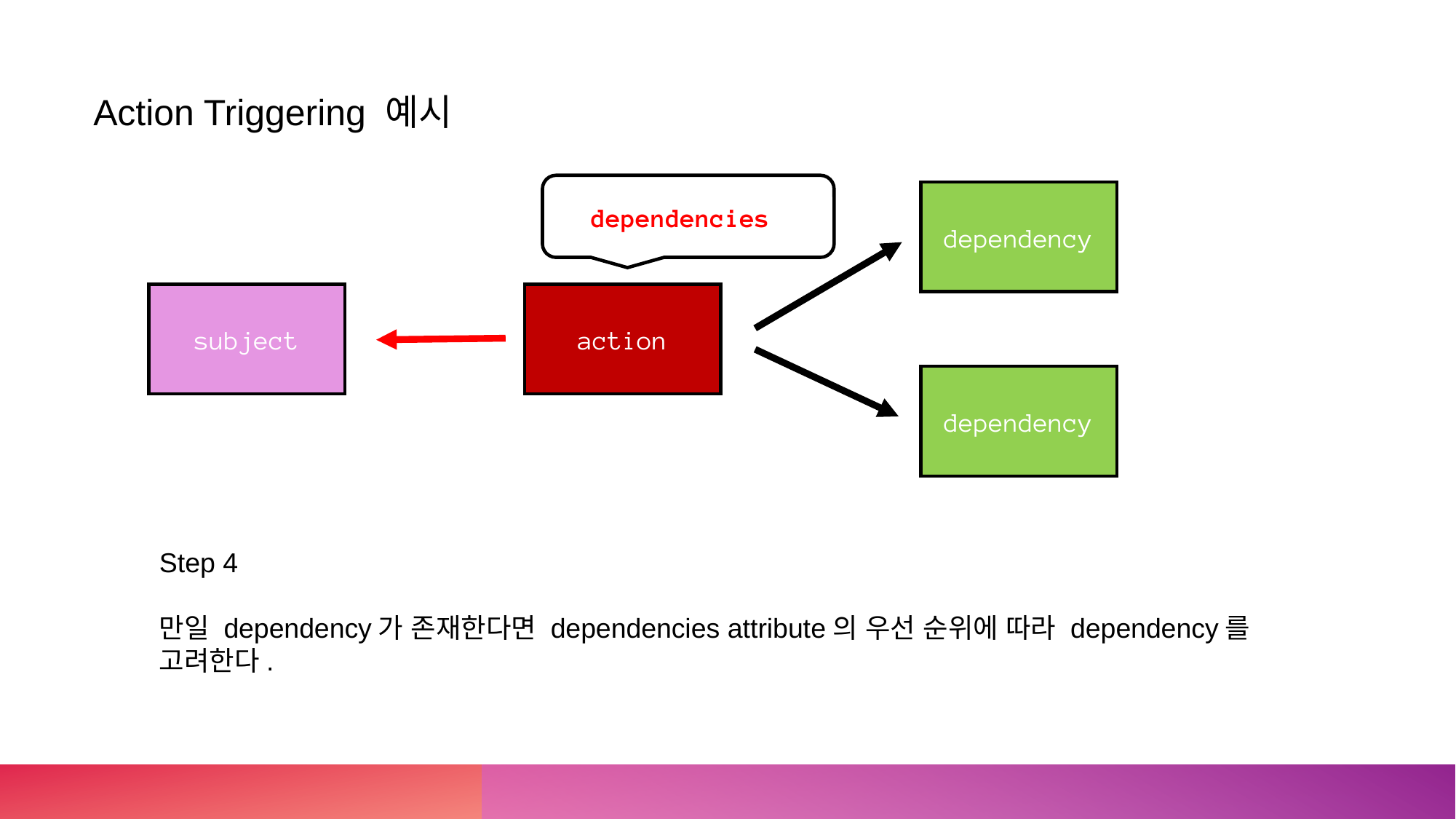

Action Triggering 예시
dependencies
dependency
action
subject
dependency
Step 4

만일 dependency가 존재한다면 dependencies attribute의 우선 순위에 따라 dependency를 고려한다.